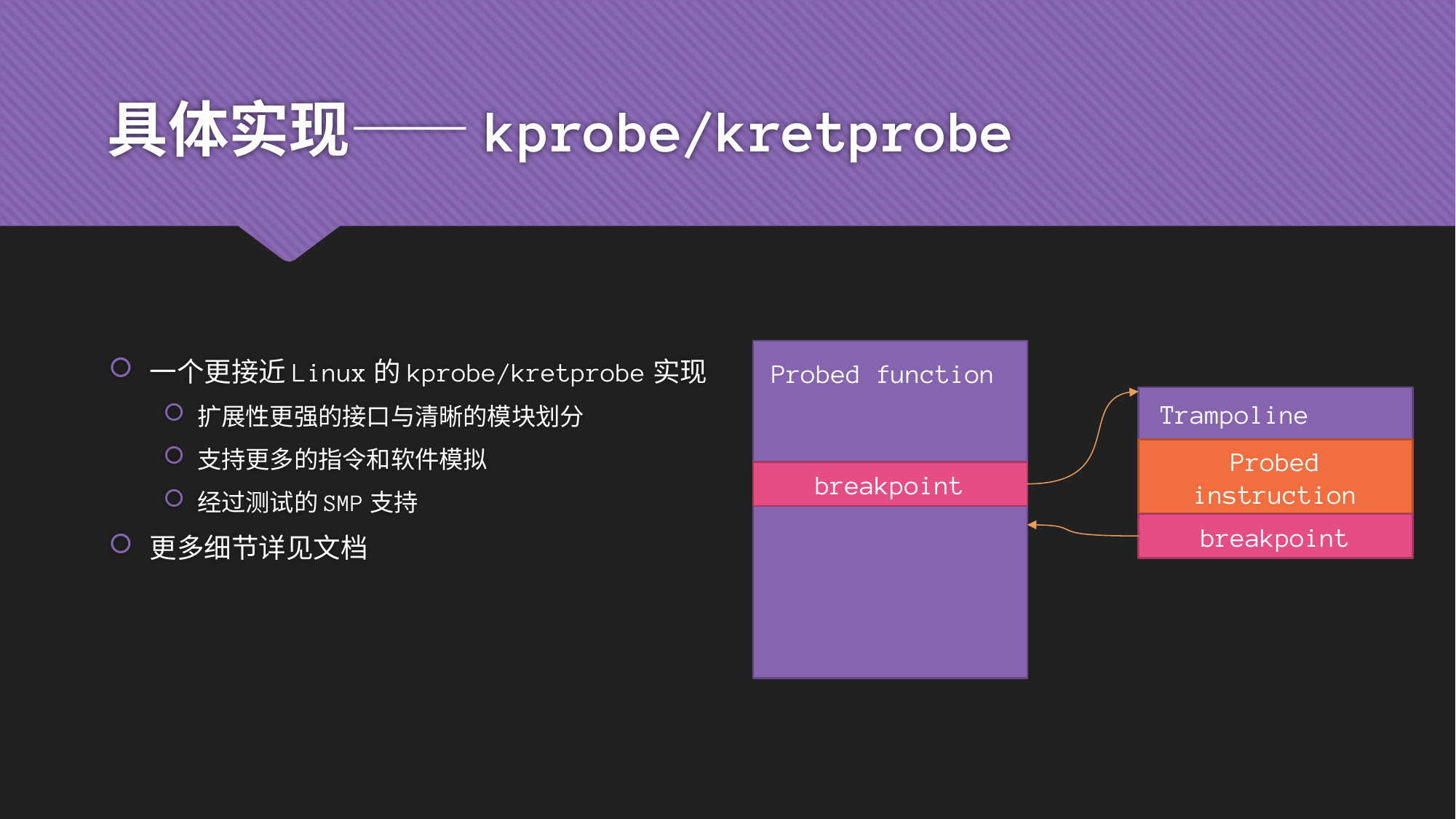

# 具体实现——kprobe/kretprobe
一个更接近Linux的kprobe/kretprobe实现
扩展性更强的接口与清晰的模块划分
支持更多的指令和软件模拟
经过测试的SMP支持
更多细节详见文档

Probed function

Trampoline
Probed instruction
breakpoint
breakpoint